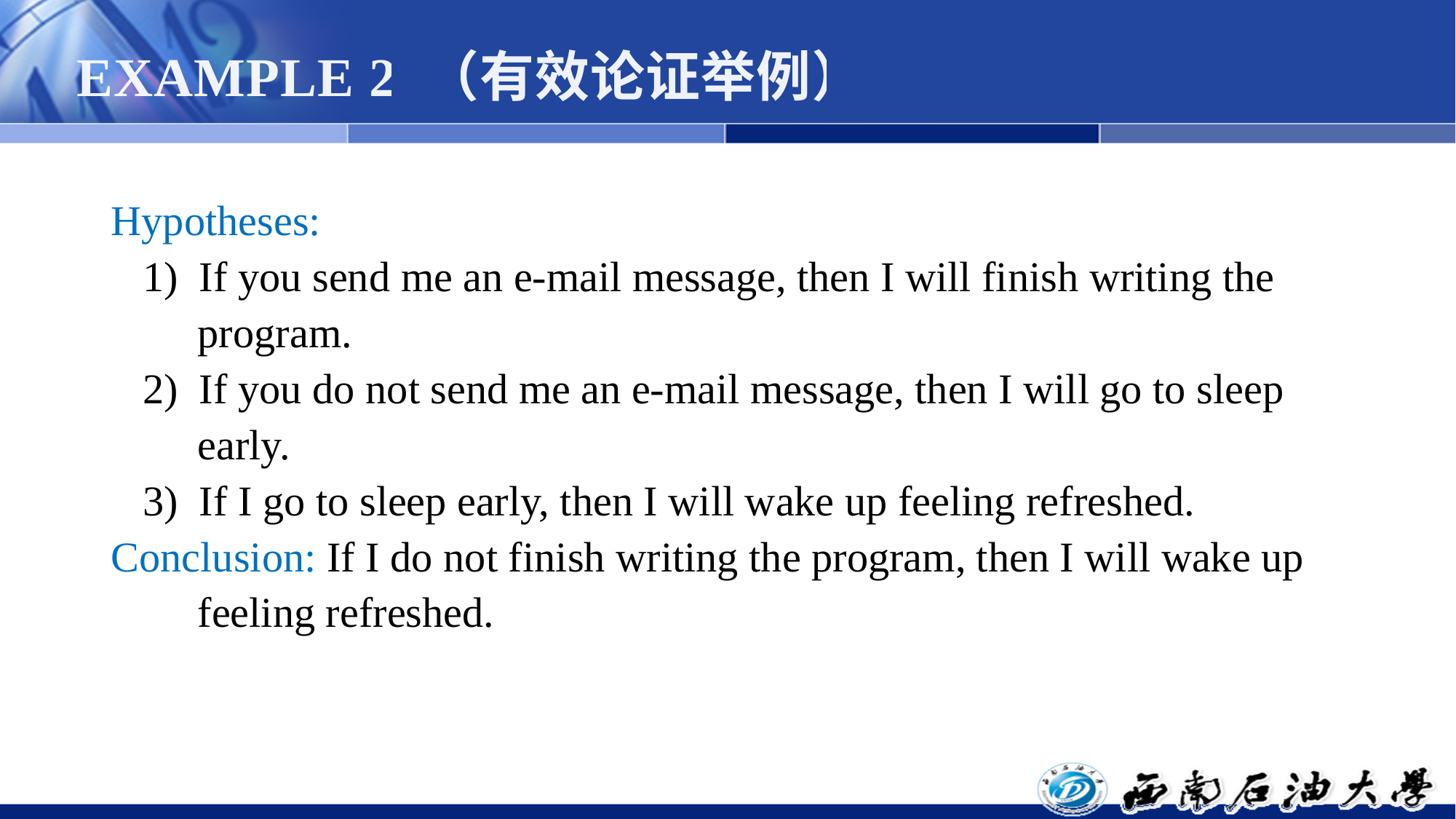

# EXAMPLE 2 （有效论证举例）
Hypotheses:
   1)  If you send me an e-mail message, then I will finish writing the program.
   2)  If you do not send me an e-mail message, then I will go to sleep early.
   3)  If I go to sleep early, then I will wake up feeling refreshed.
Conclusion: If I do not finish writing the program, then I will wake up feeling refreshed.